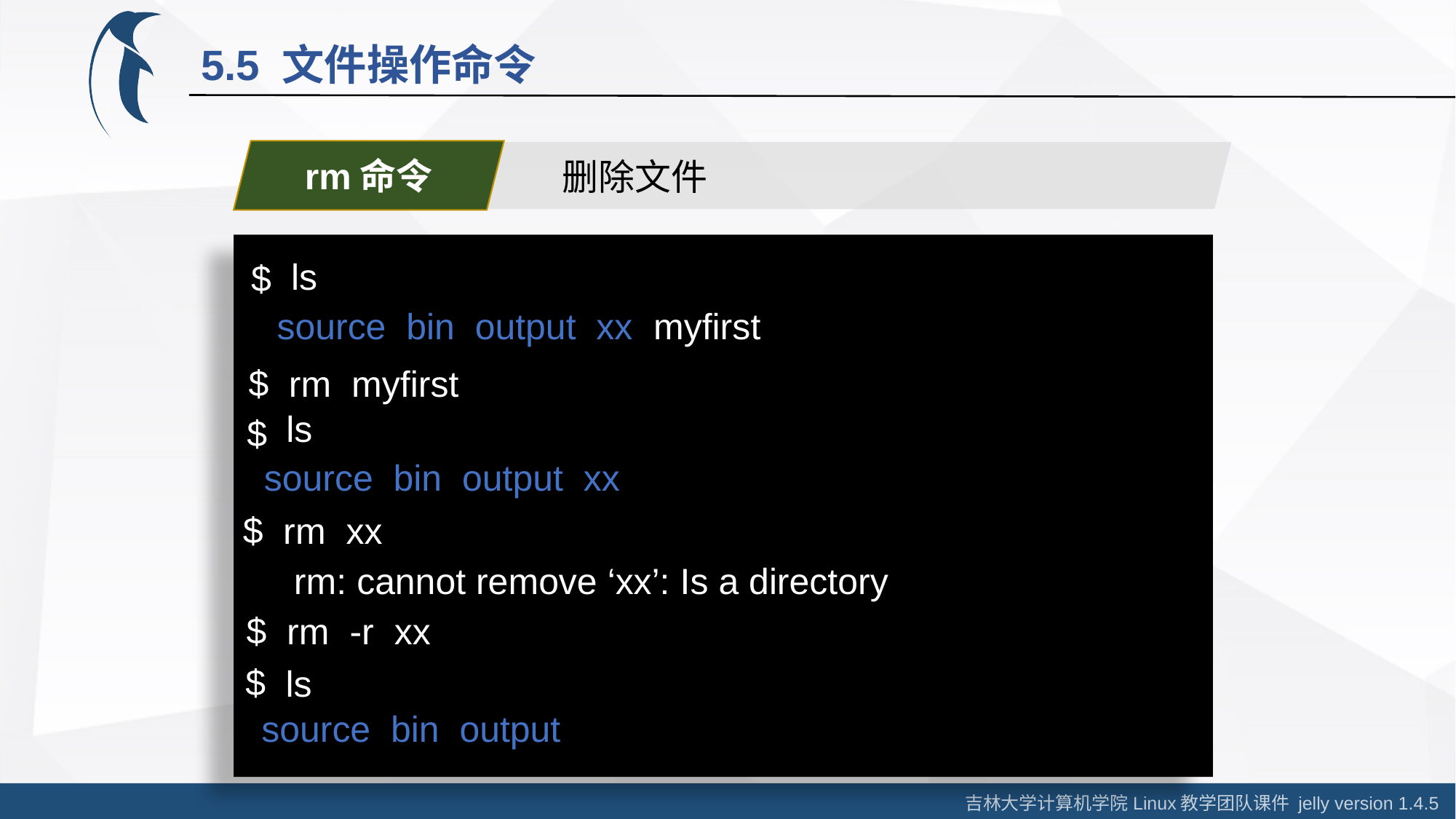

5.5 文件操作命令
rm命令
删除文件

ls
$
source  bin  output  xx  myfirst
$
rm  myfirst
ls
$
source  bin  output  xx
$
rm  xx
rm: cannot remove ‘xx’: Is a directory
$
rm  -r  xx
$
ls
source  bin  output